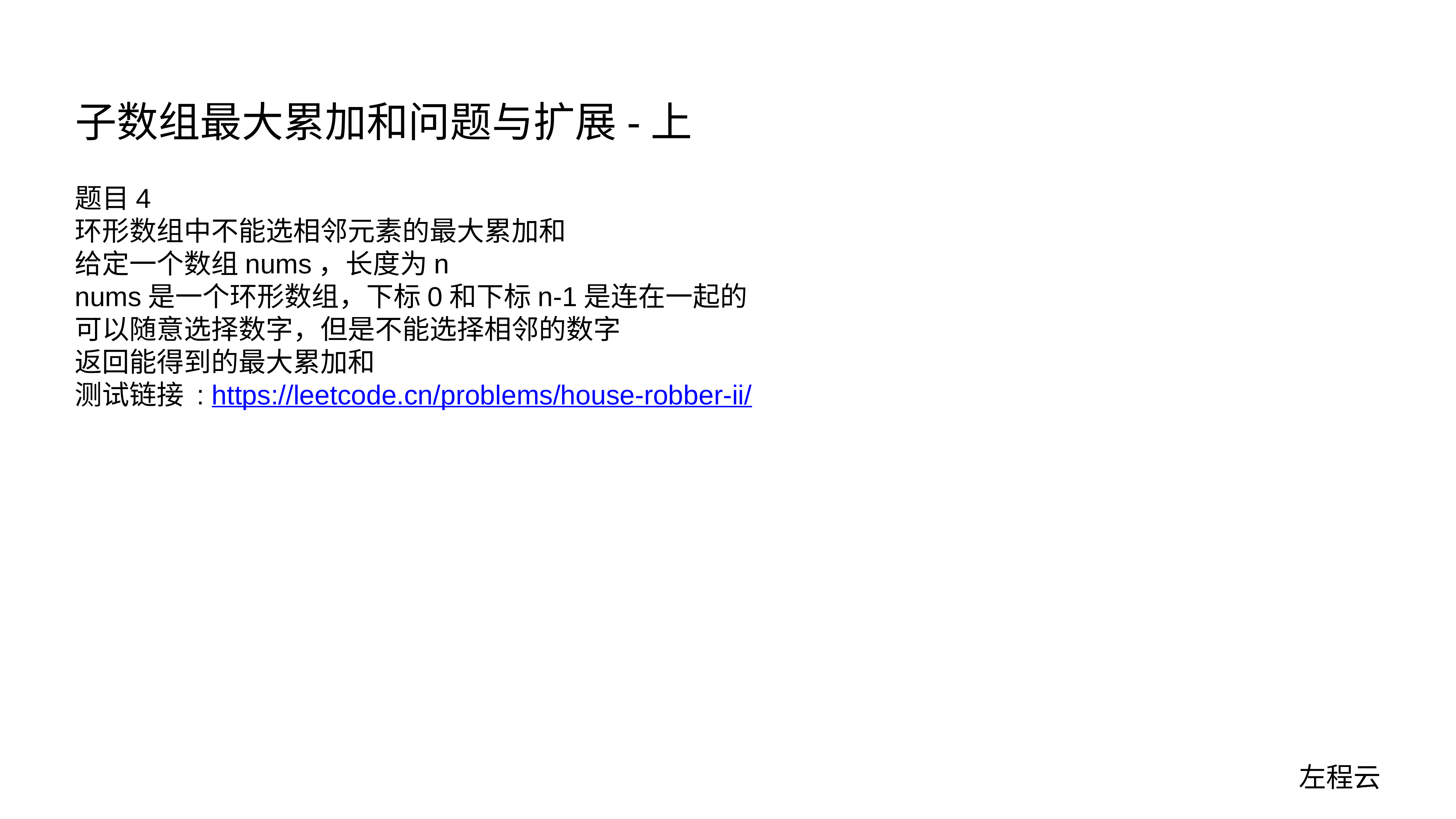

# 子数组最大累加和问题与扩展-上
题目4
环形数组中不能选相邻元素的最大累加和
给定一个数组nums，长度为n
nums是一个环形数组，下标0和下标n-1是连在一起的
可以随意选择数字，但是不能选择相邻的数字
返回能得到的最大累加和
测试链接 : https://leetcode.cn/problems/house-robber-ii/
左程云